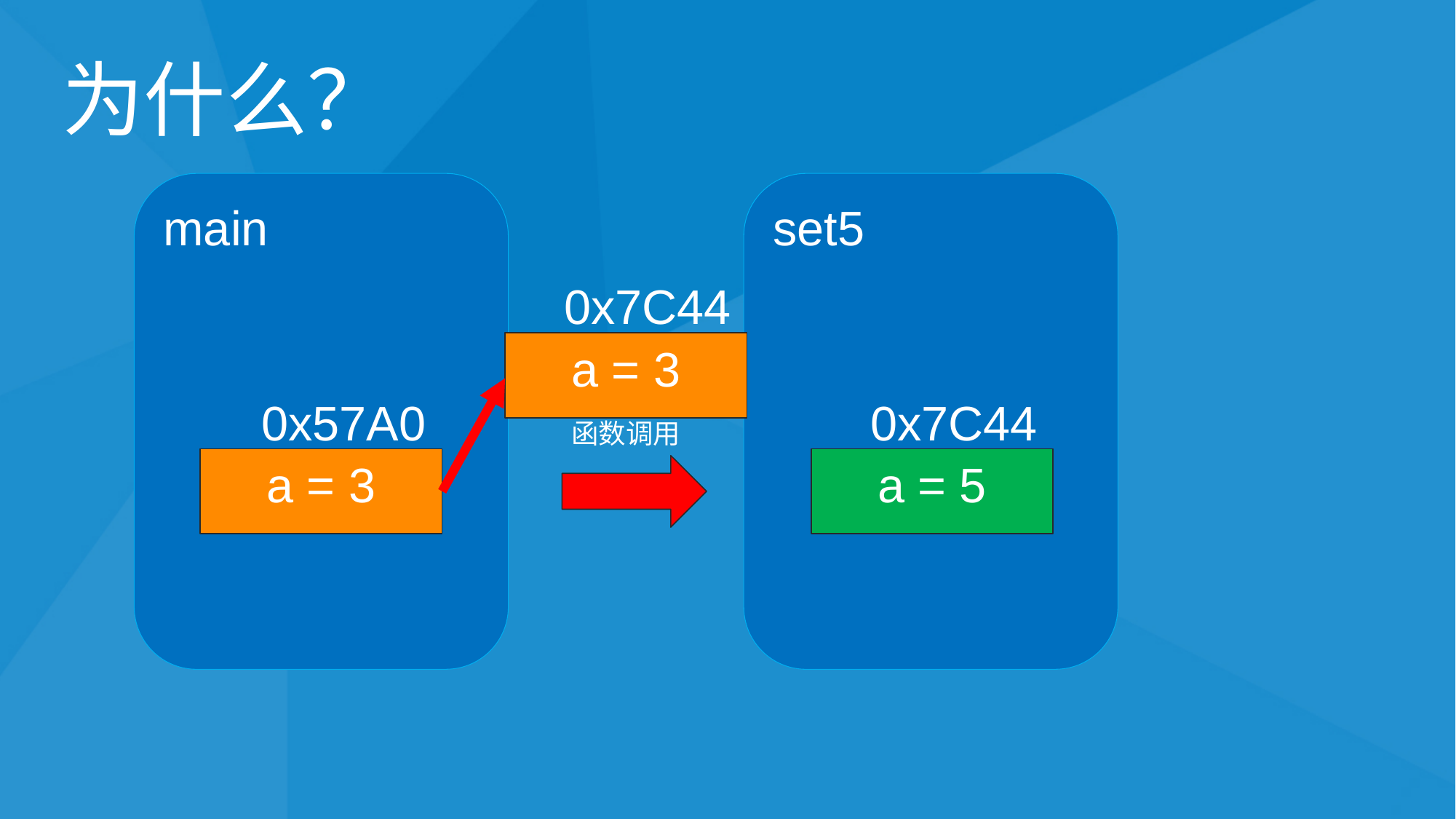

# 为什么？
set5
main
0x7C44
a = 3
0x57A0
0x7C44
函数调用
a = 3
a = 5